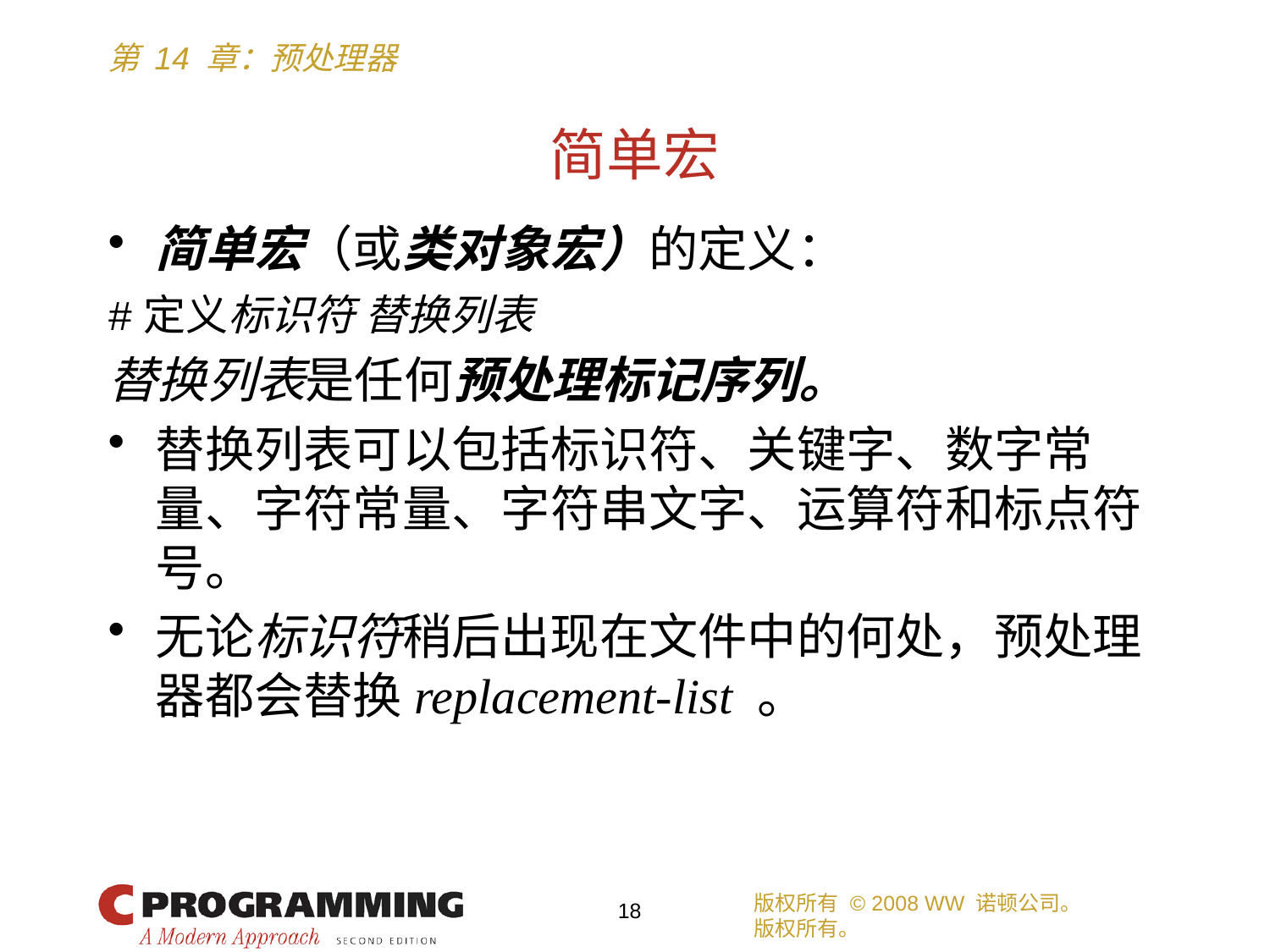

# 简单宏
简单宏（或类对象宏）的定义：
#定义标识符 替换列表
替换列表是任何预处理标记序列。
替换列表可以包括标识符、关键字、数字常量、字符常量、字符串文字、运算符和标点符号。
无论标识符稍后出现在文件中的何处，预处理器都会替换replacement-list 。
版权所有 © 2008 WW 诺顿公司。
版权所有。
18